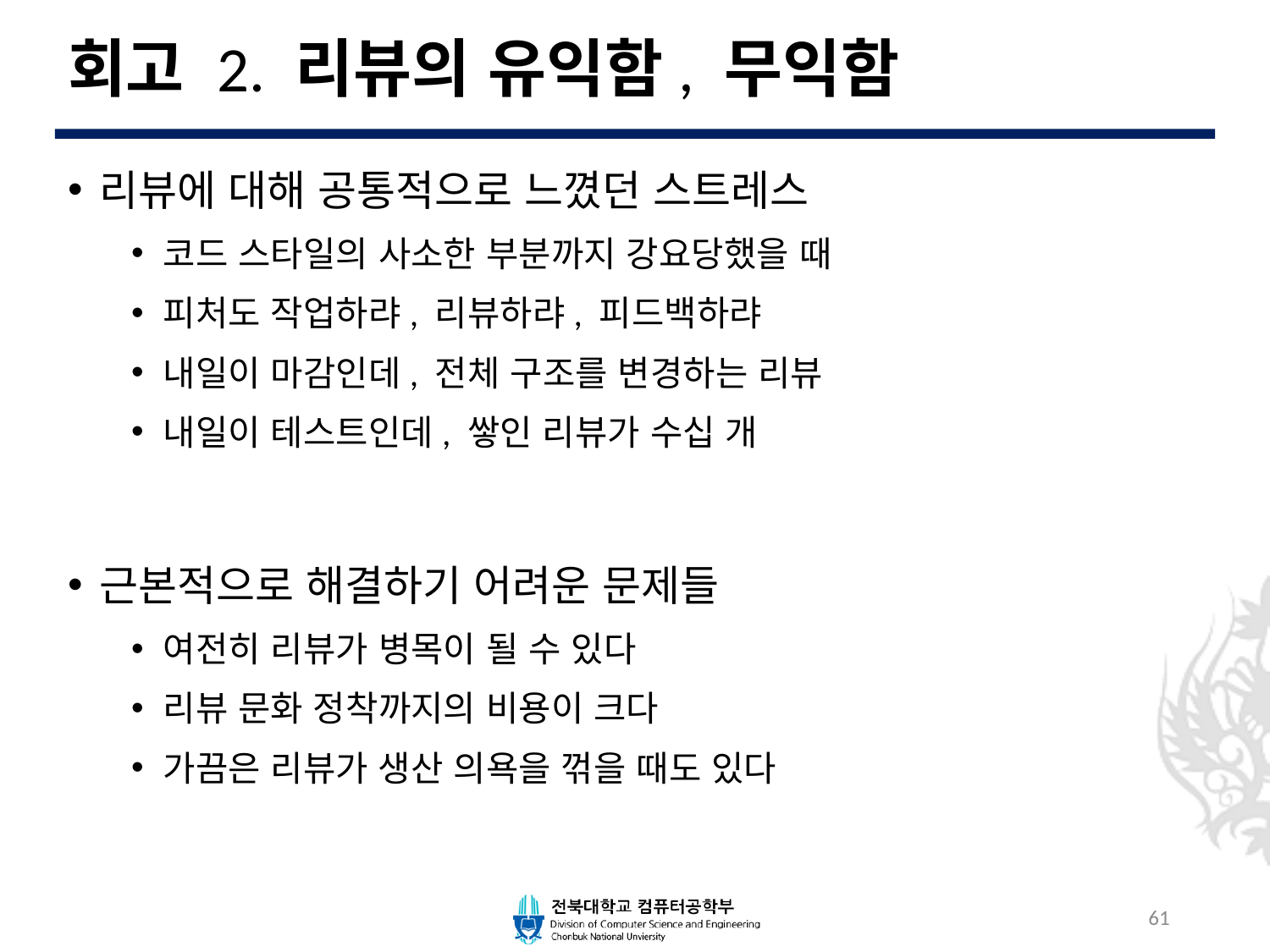

# 회고 2. 리뷰의 유익함, 무익함
리뷰에 대해 공통적으로 느꼈던 스트레스
코드 스타일의 사소한 부분까지 강요당했을 때
피처도 작업하랴, 리뷰하랴, 피드백하랴
내일이 마감인데, 전체 구조를 변경하는 리뷰
내일이 테스트인데, 쌓인 리뷰가 수십 개

근본적으로 해결하기 어려운 문제들
여전히 리뷰가 병목이 될 수 있다
리뷰 문화 정착까지의 비용이 크다
가끔은 리뷰가 생산 의욕을 꺾을 때도 있다

61